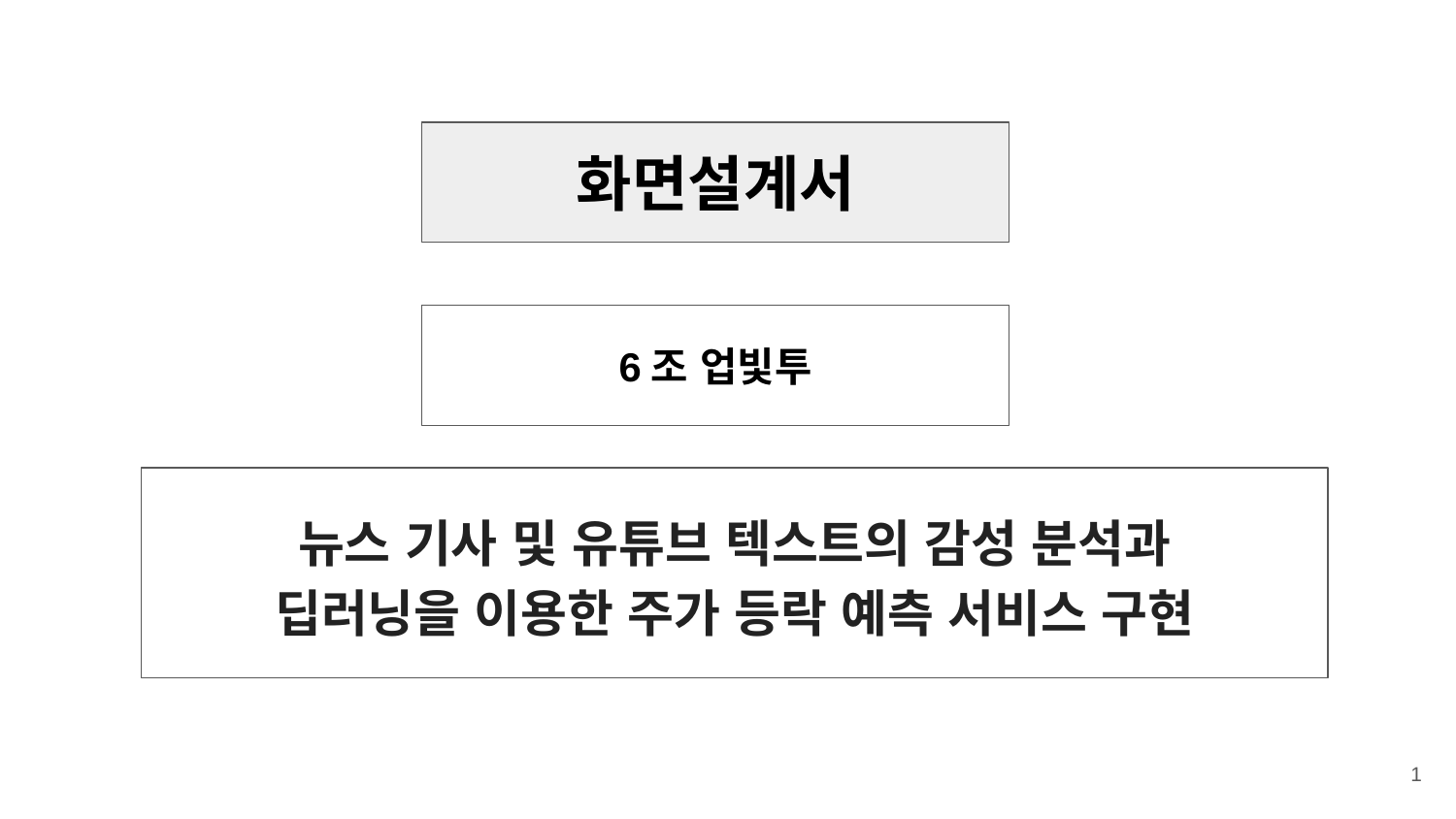

화면설계서
6조 업빛투
뉴스 기사 및 유튜브 텍스트의 감성 분석과
딥러닝을 이용한 주가 등락 예측 서비스 구현
1